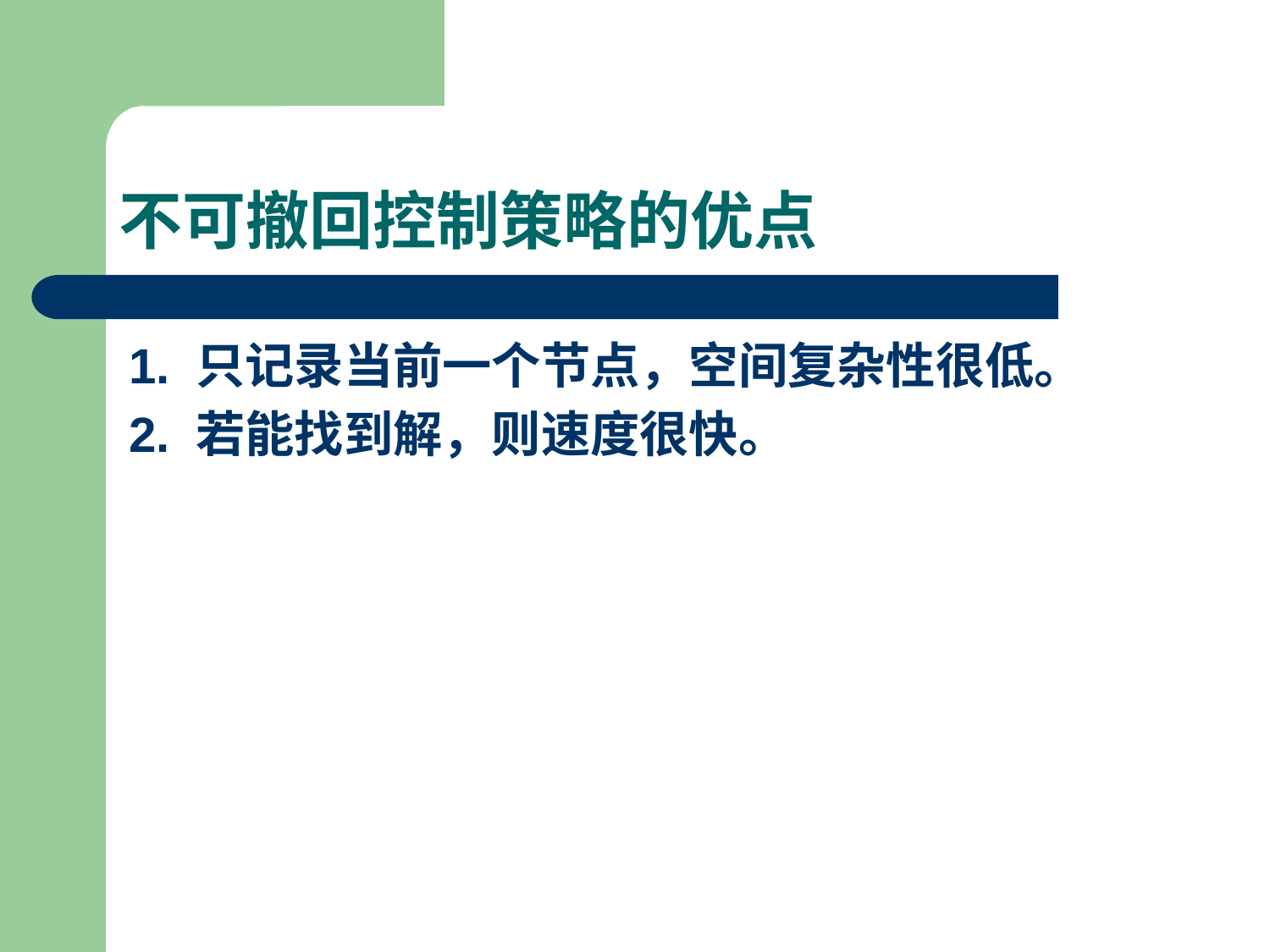

# 不可撤回控制策略的优点
1. 只记录当前一个节点，空间复杂性很低。
2. 若能找到解，则速度很快。
24